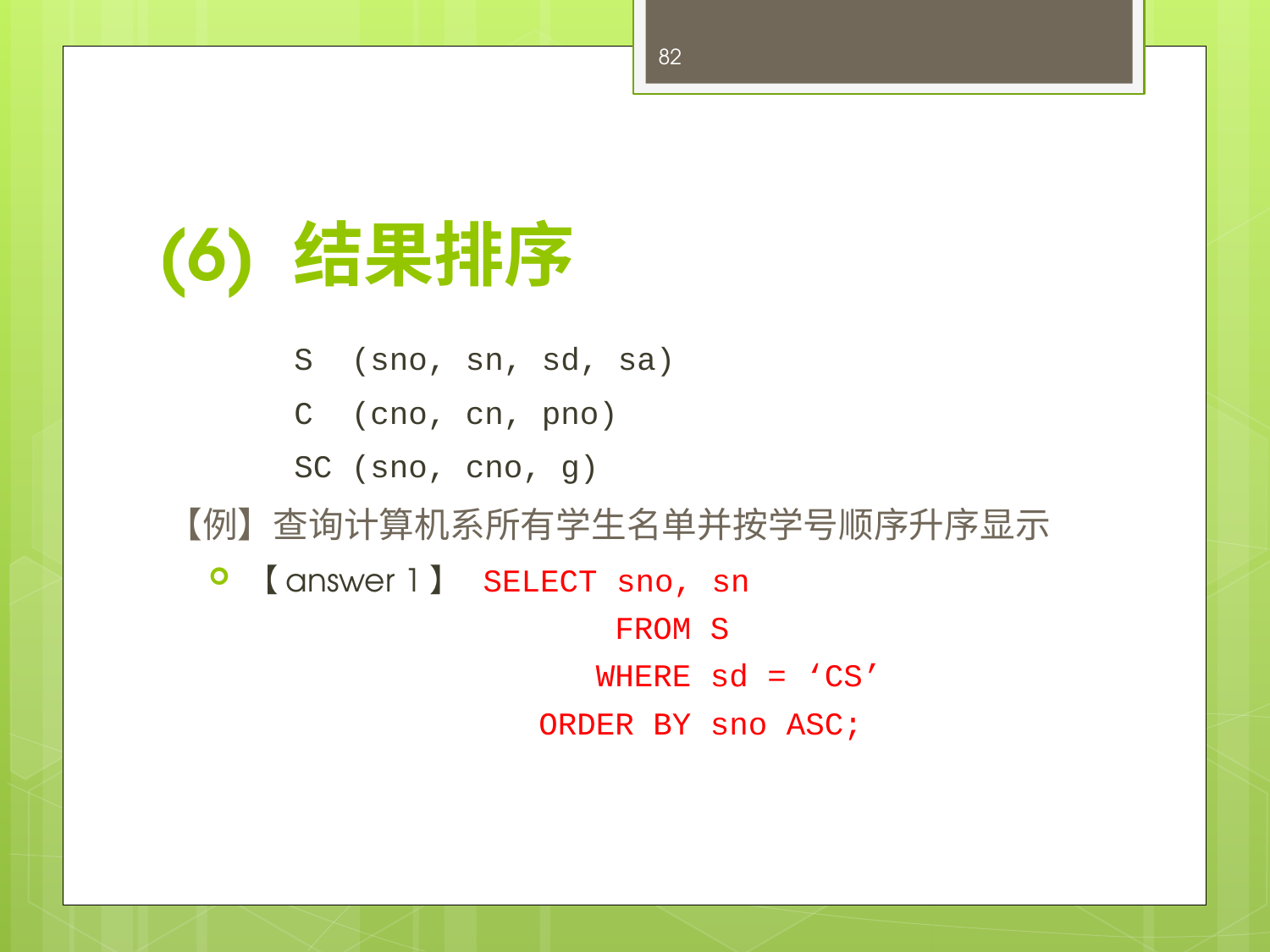

82
# (6) 结果排序
	S  (sno, sn, sd, sa)
	C  (cno, cn, pno)
	SC (sno, cno, g)
【例】查询计算机系所有学生名单并按学号顺序升序显示
【answer 1】  SELECT sno, sn
		      FROM S
		     WHERE sd = ‘CS’
		  ORDER BY sno ASC;